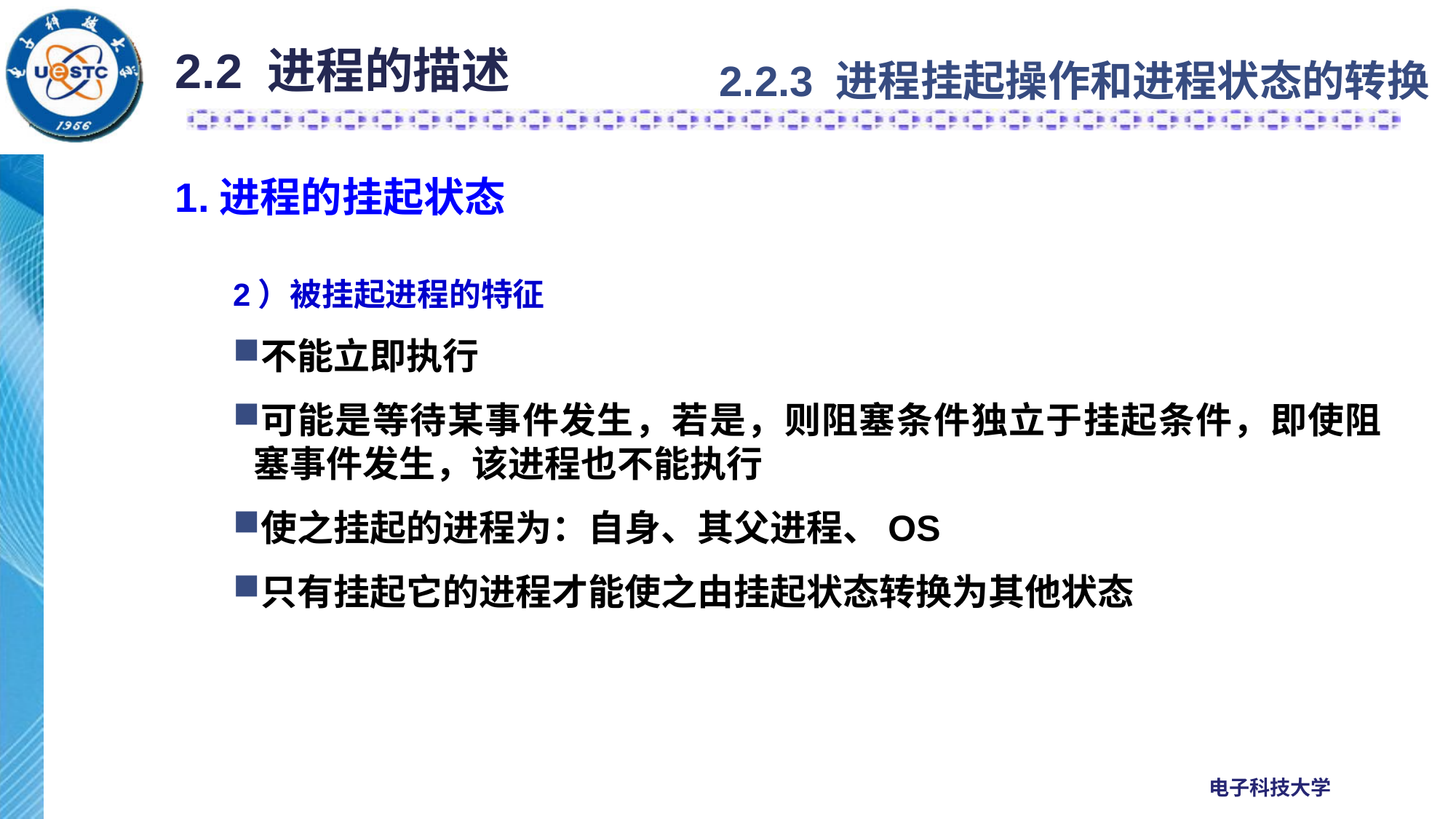

2.2 进程的描述
2.2.3 进程挂起操作和进程状态的转换
1.进程的挂起状态
2）被挂起进程的特征
不能立即执行
可能是等待某事件发生，若是，则阻塞条件独立于挂起条件，即使阻塞事件发生，该进程也不能执行
使之挂起的进程为：自身、其父进程、OS
只有挂起它的进程才能使之由挂起状态转换为其他状态